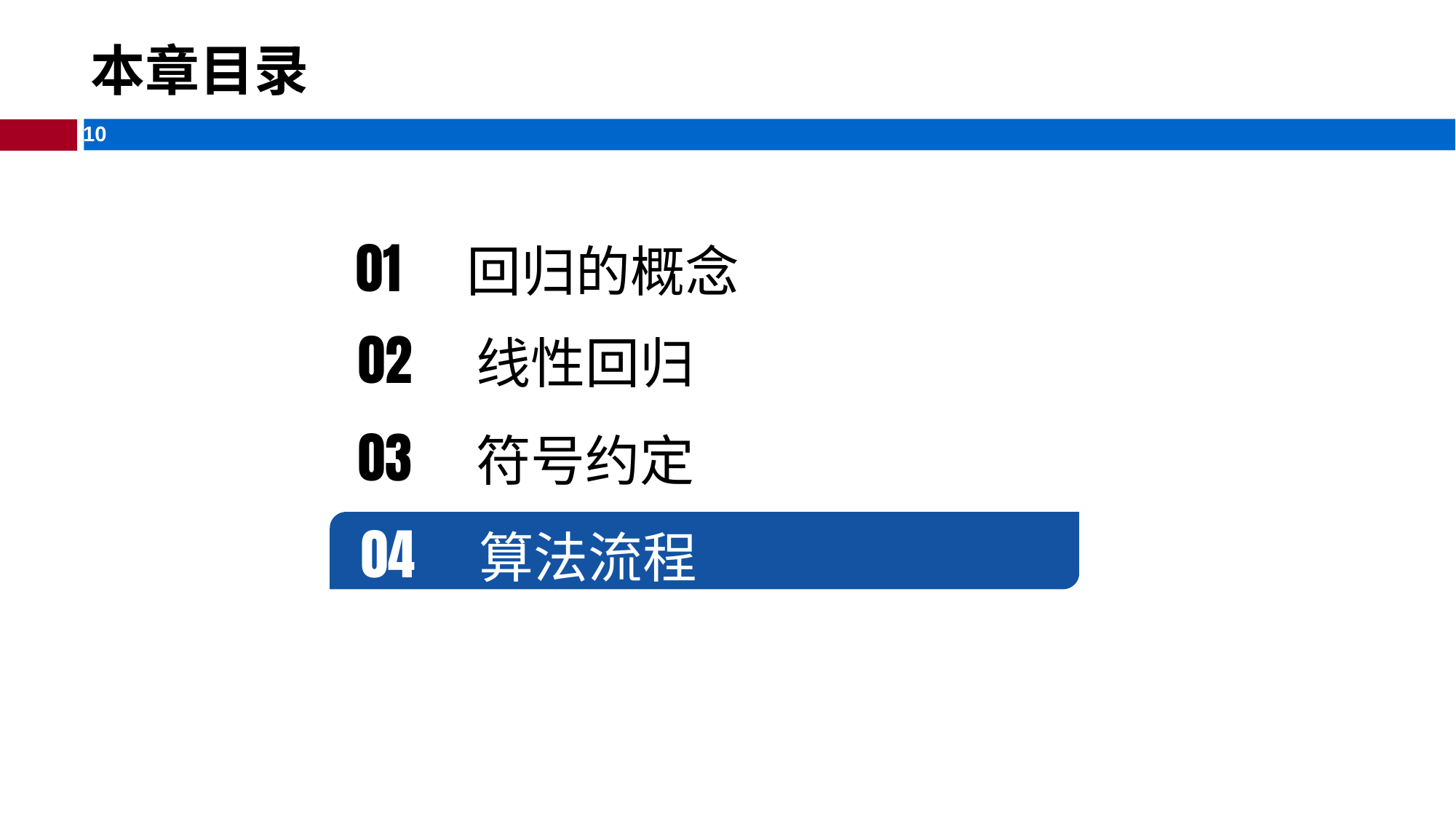

# 本章目录
01    回归的概念
02    线性回归
03    符号约定

04    算法流程